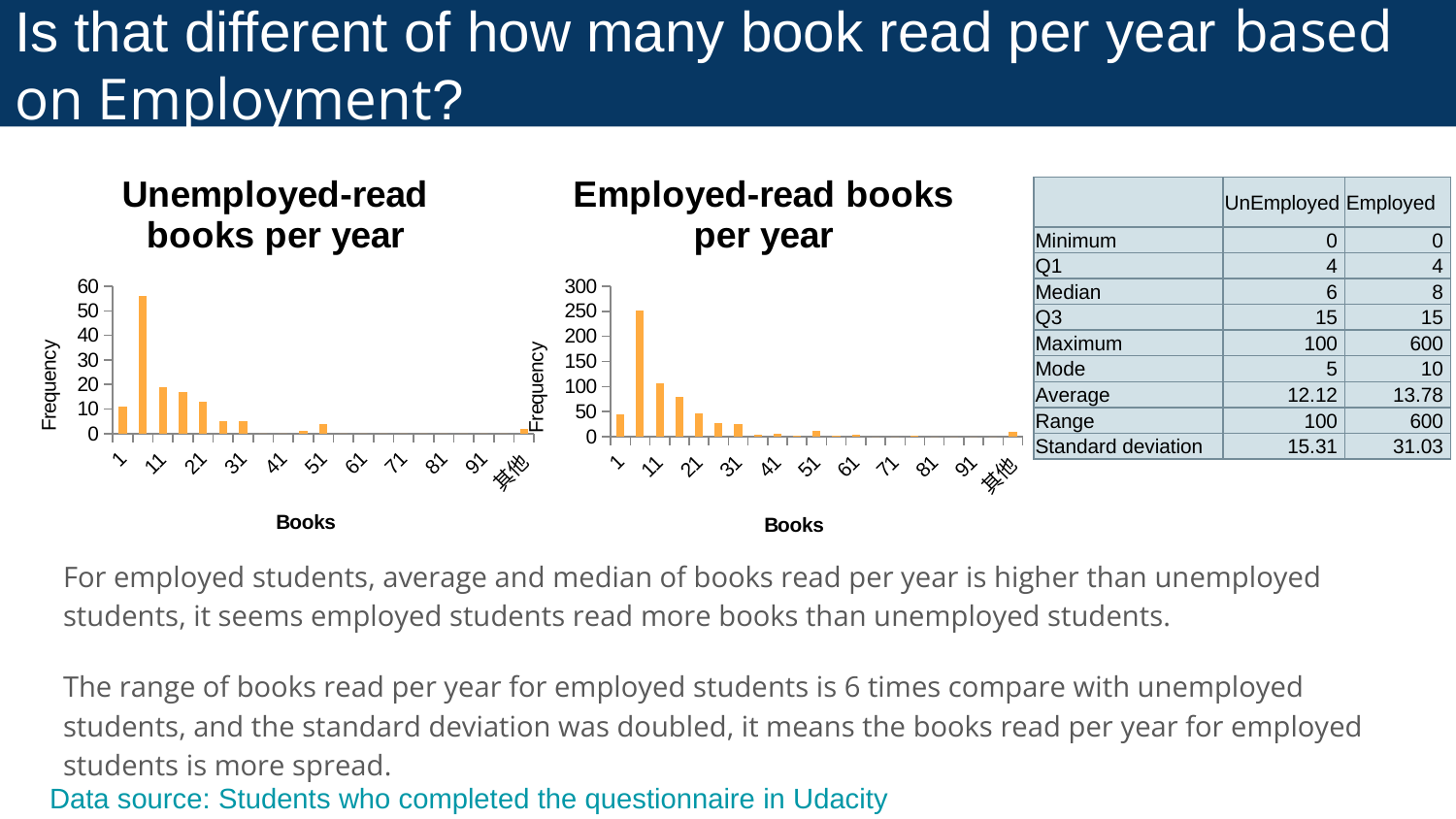

Is that different of how many book read per year based on Employment?

### Chart: Unemployed-read books per year

| Category |  |
|---|---|
| 1 | 11.0 |
| 6 | 56.0 |
| 11 | 19.0 |
| 16 | 17.0 |
| 21 | 13.0 |
| 26 | 5.0 |
| 31 | 5.0 |
| 36 | 0.0 |
| 41 | 0.0 |
| 46 | 1.0 |
| 51 | 4.0 |
| 56 | 0.0 |
| 61 | 0.0 |
| 66 | 0.0 |
| 71 | 0.0 |
| 76 | 0.0 |
| 81 | 0.0 |
| 86 | 0.0 |
| 91 | 0.0 |
| 96 | 0.0 |
| 其他 | 2.0 |

### Chart: Employed-read books per year

| Category |  |
|---|---|
| 1 | 45.0 |
| 6 | 252.0 |
| 11 | 107.0 |
| 16 | 79.0 |
| 21 | 46.0 |
| 26 | 28.0 |
| 31 | 25.0 |
| 36 | 4.0 |
| 41 | 5.0 |
| 46 | 1.0 |
| 51 | 11.0 |
| 56 | 1.0 |
| 61 | 4.0 |
| 66 | 0.0 |
| 71 | 0.0 |
| 76 | 1.0 |
| 81 | 0.0 |
| 86 | 0.0 |
| 91 | 0.0 |
| 96 | 0.0 |
| 其他 | 9.0 |
|  | UnEmployed | Employed |
| --- | --- | --- |
| Minimum | 0 | 0 |
| Q1 | 4 | 4 |
| Median | 6 | 8 |
| Q3 | 15 | 15 |
| Maximum | 100 | 600 |
| Mode | 5 | 10 |
| Average | 12.12 | 13.78 |
| Range | 100 | 600 |
| Standard deviation | 15.31 | 31.03 |
For employed students, average and median of books read per year is higher than unemployed students, it seems employed students read more books than unemployed students.
The range of books read per year for employed students is 6 times compare with unemployed students, and the standard deviation was doubled, it means the books read per year for employed students is more spread.
Data source: Students who completed the questionnaire in Udacity